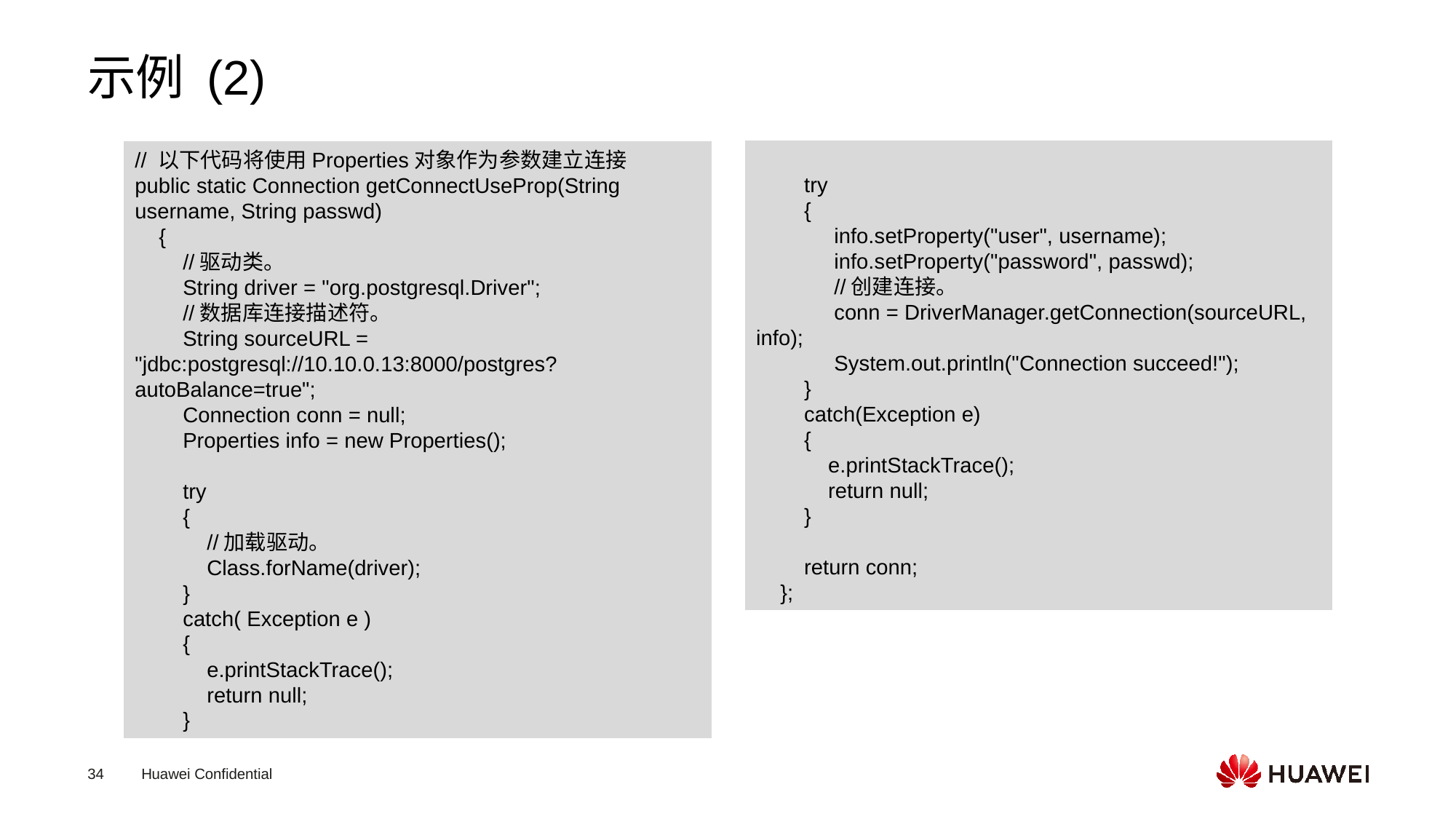

# 示例 (2)

// 以下代码将使用Properties对象作为参数建立连接
public static Connection getConnectUseProp(String username, String passwd)
    {
        //驱动类。
        String driver = "org.postgresql.Driver";
        //数据库连接描述符。
        String sourceURL = "jdbc:postgresql://10.10.0.13:8000/postgres?autoBalance=true";
        Connection conn = null;
        Properties info = new Properties();

        try
        {
            //加载驱动。
            Class.forName(driver);
        }
        catch( Exception e )
        {
            e.printStackTrace();
            return null;
        }

        try
        {
             info.setProperty("user", username);
             info.setProperty("password", passwd);
             //创建连接。
             conn = DriverManager.getConnection(sourceURL, info);
             System.out.println("Connection succeed!");
        }
        catch(Exception e)
        {
            e.printStackTrace();
            return null;
        }

        return conn;
    };